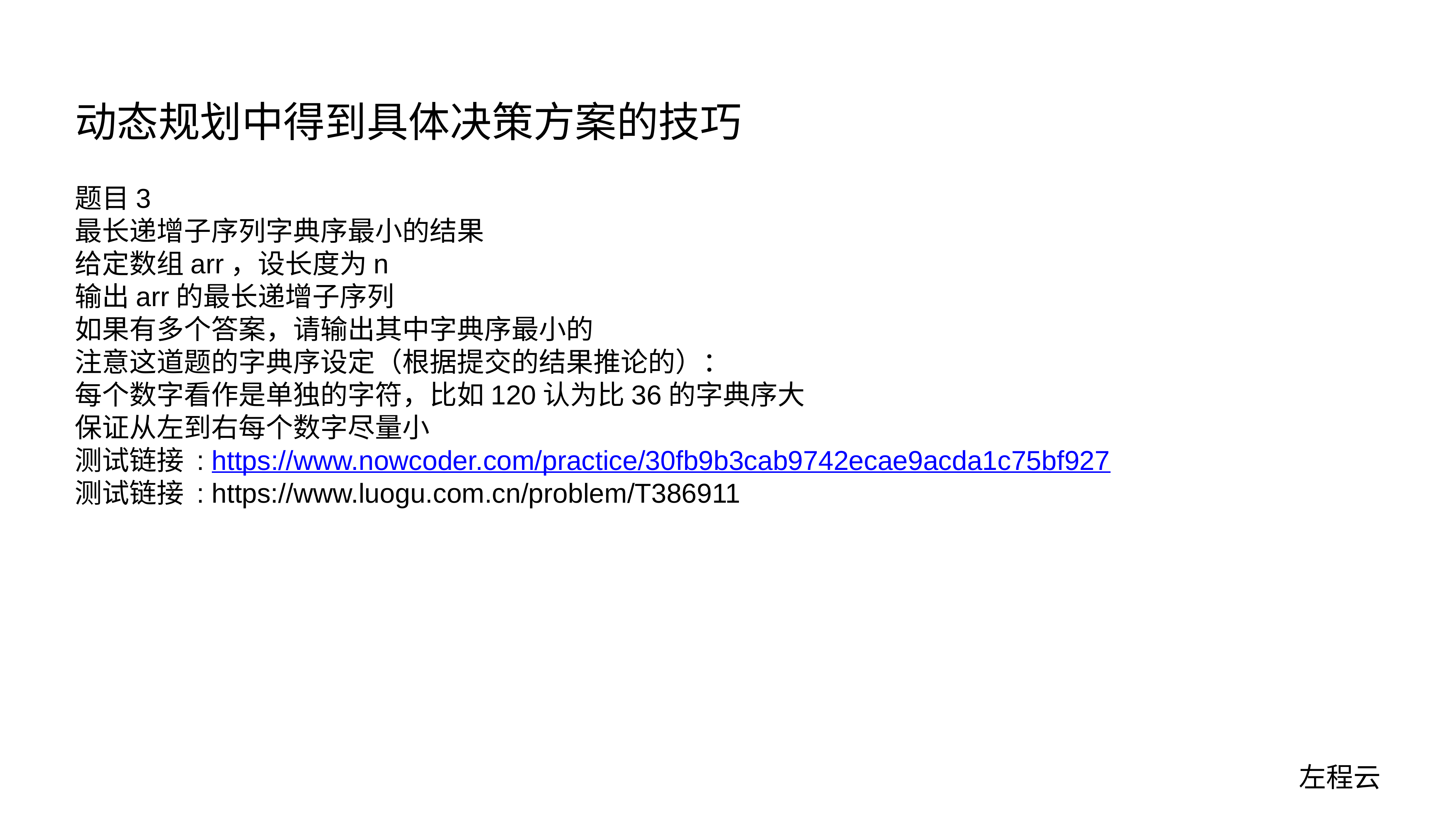

# 动态规划中得到具体决策方案的技巧
题目3
最长递增子序列字典序最小的结果
给定数组arr，设长度为n
输出arr的最长递增子序列
如果有多个答案，请输出其中字典序最小的
注意这道题的字典序设定（根据提交的结果推论的）：
每个数字看作是单独的字符，比如120认为比36的字典序大
保证从左到右每个数字尽量小
测试链接 : https://www.nowcoder.com/practice/30fb9b3cab9742ecae9acda1c75bf927
测试链接 : https://www.luogu.com.cn/problem/T386911
左程云